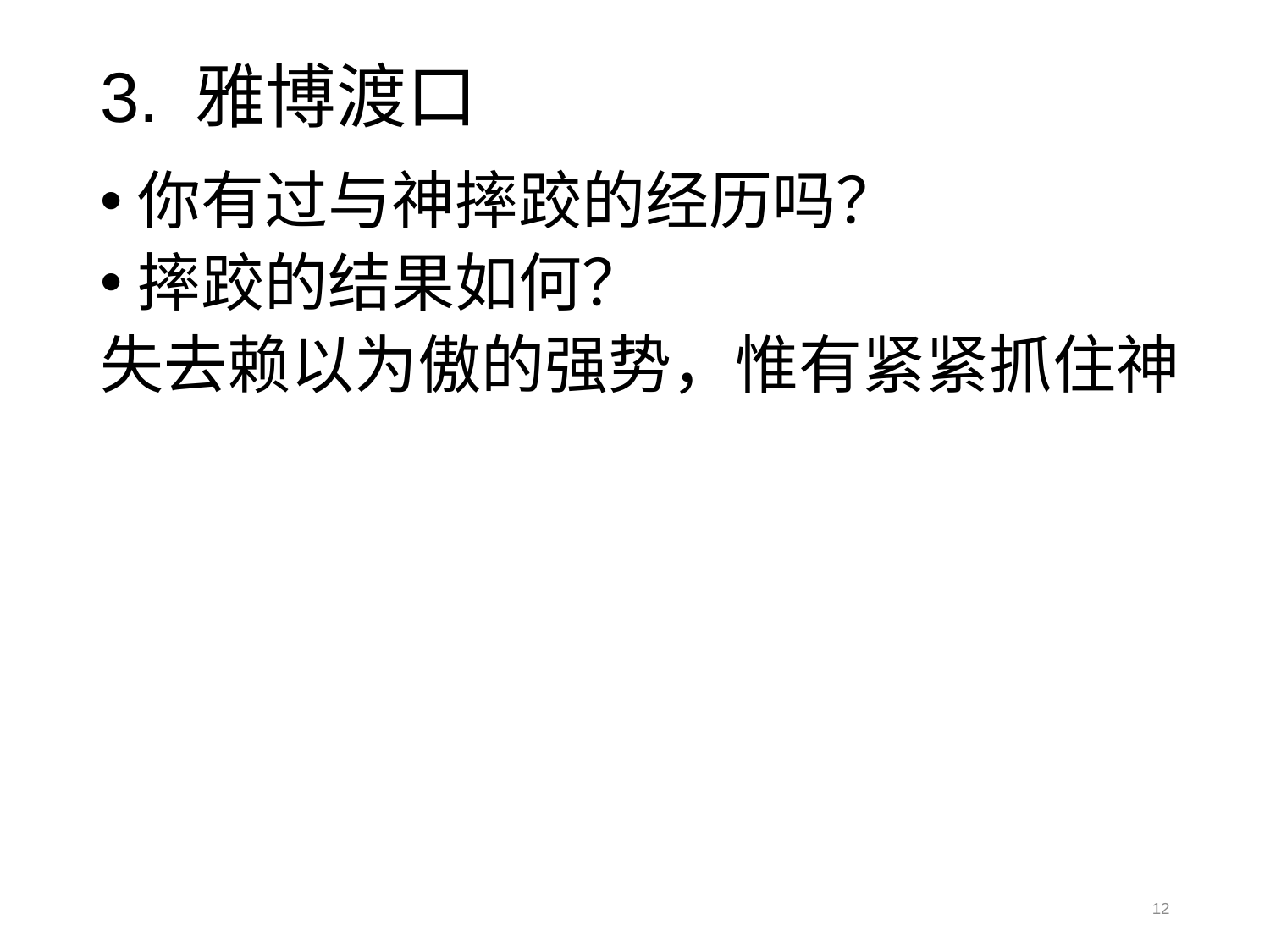

# 3. 雅博渡口
你有过与神摔跤的经历吗？
摔跤的结果如何？
失去赖以为傲的强势，惟有紧紧抓住神

12